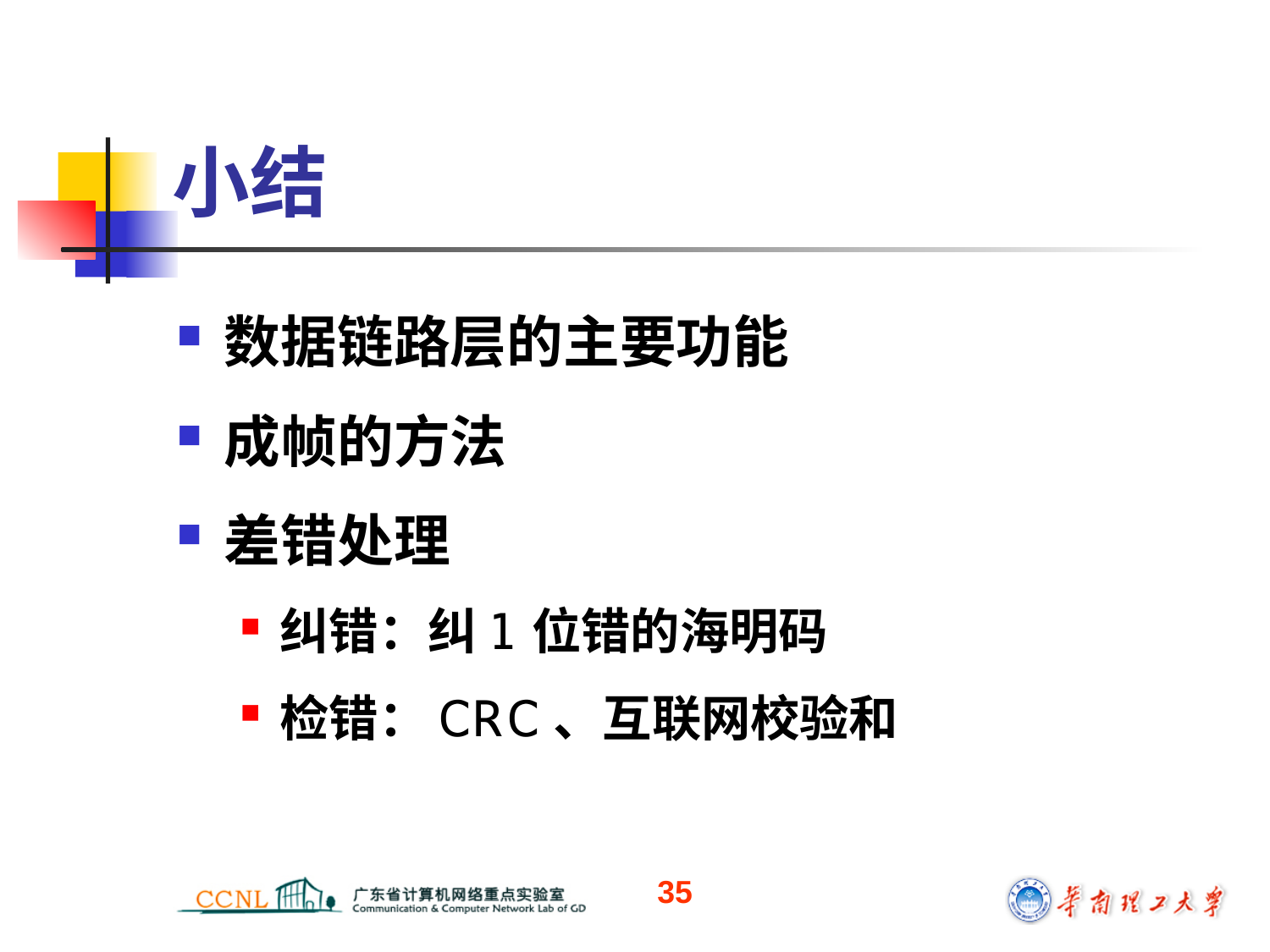

# 小结
数据链路层的主要功能
成帧的方法
差错处理
纠错：纠1位错的海明码
检错：CRC、互联网校验和